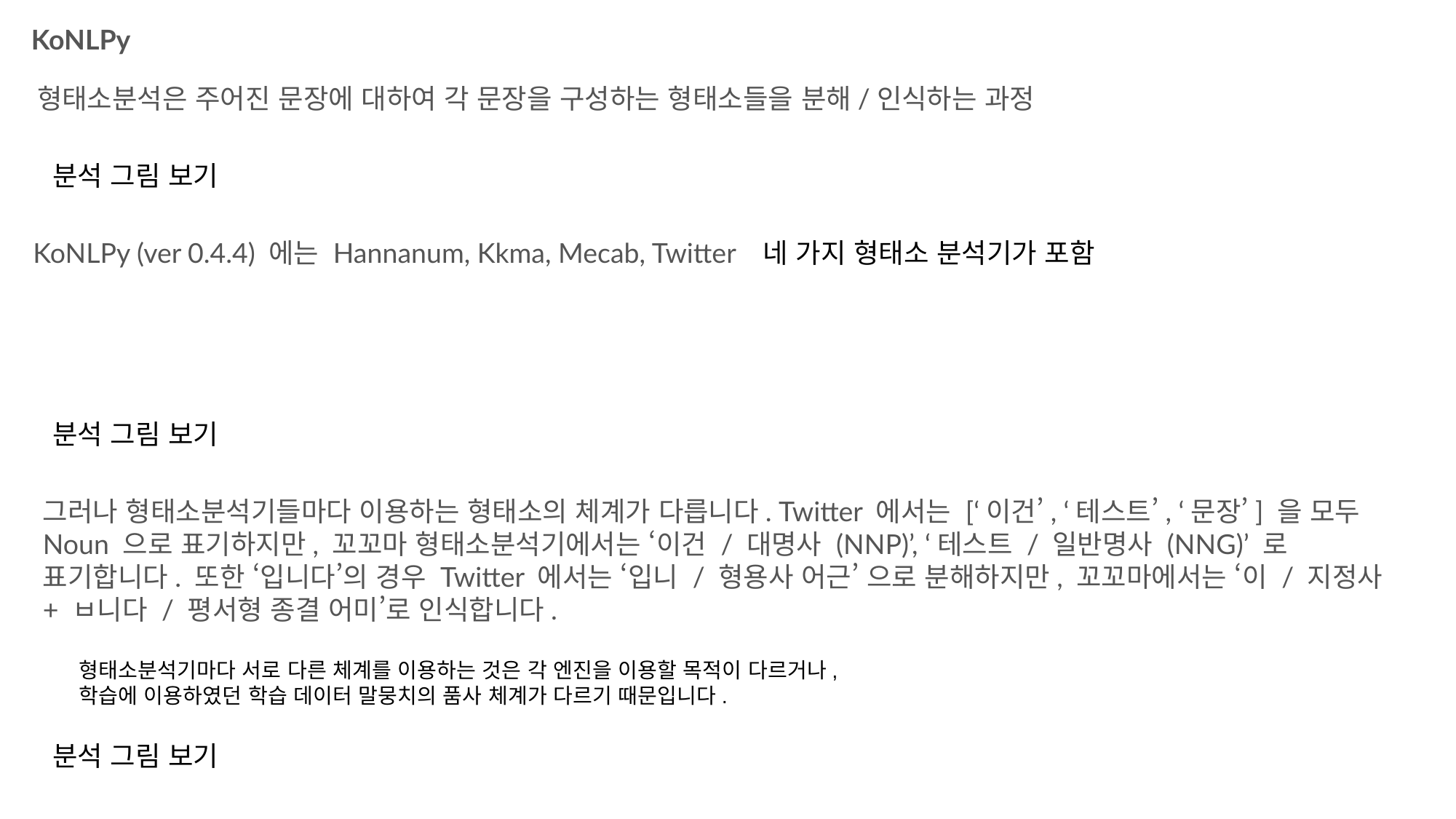

KoNLPy
형태소분석은 주어진 문장에 대하여 각 문장을 구성하는 형태소들을 분해/인식하는 과정
분석 그림 보기
KoNLPy (ver 0.4.4) 에는 Hannanum, Kkma, Mecab, Twitter   네 가지 형태소 분석기가 포함
분석 그림 보기
그러나 형태소분석기들마다 이용하는 형태소의 체계가 다릅니다. Twitter 에서는 [‘이건’, ‘테스트’, ‘문장’] 을 모두 Noun 으로 표기하지만, 꼬꼬마 형태소분석기에서는 ‘이건 / 대명사 (NNP)’, ‘테스트 / 일반명사 (NNG)’ 로 표기합니다. 또한 ‘입니다’의 경우 Twitter 에서는 ‘입니 / 형용사 어근’ 으로 분해하지만, 꼬꼬마에서는 ‘이 / 지정사 + ㅂ니다 / 평서형 종결 어미’로 인식합니다.
형태소분석기마다 서로 다른 체계를 이용하는 것은 각 엔진을 이용할 목적이 다르거나,
학습에 이용하였던 학습 데이터 말뭉치의 품사 체계가 다르기 때문입니다.
분석 그림 보기